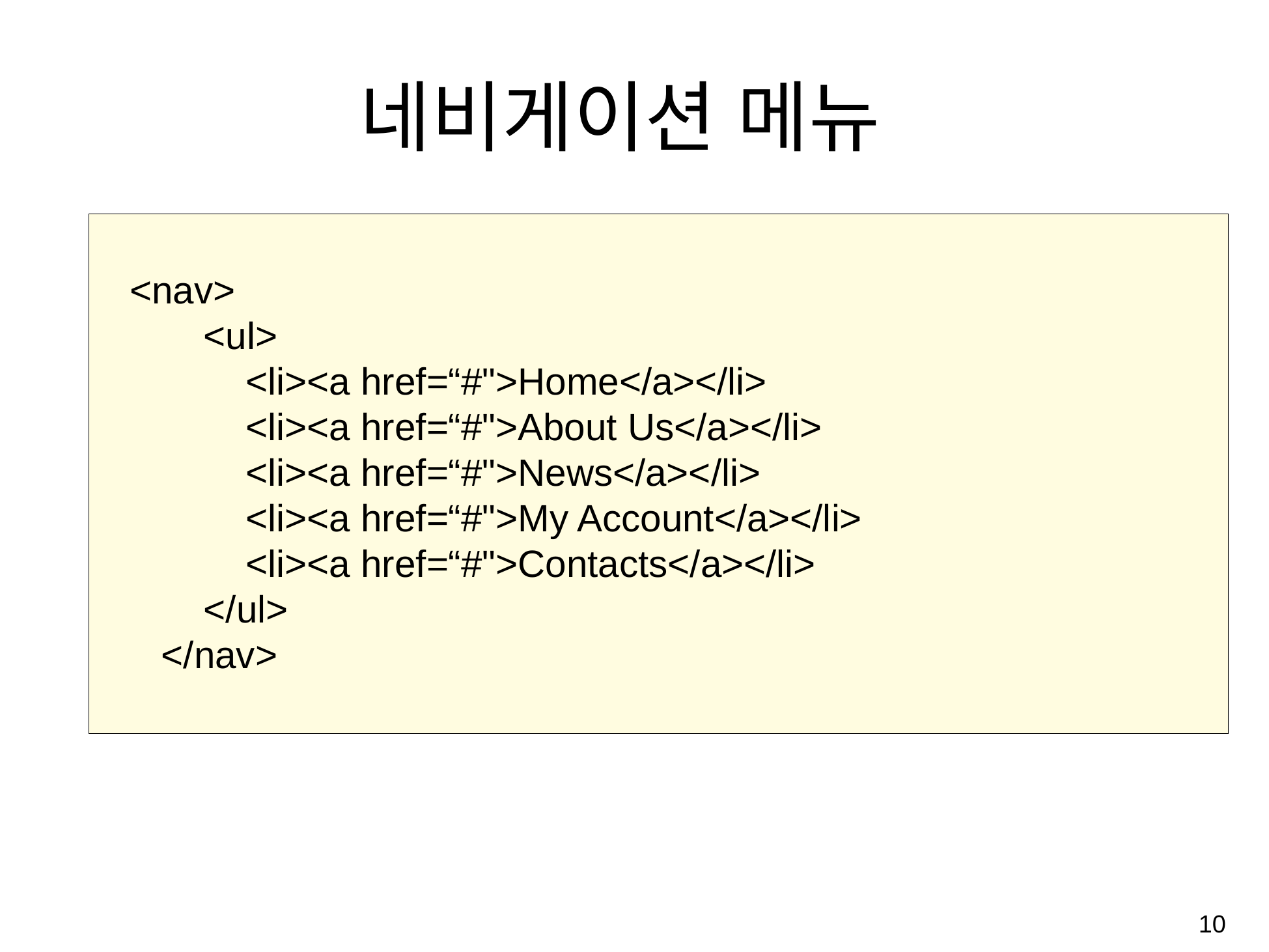

# 네비게이션 메뉴

 <nav>
        <ul>
            <li><a href=“#">Home</a></li>
            <li><a href=“#">About Us</a></li>
            <li><a href=“#">News</a></li>
            <li><a href=“#">My Account</a></li>
            <li><a href=“#">Contacts</a></li>
        </ul>
    </nav>
10